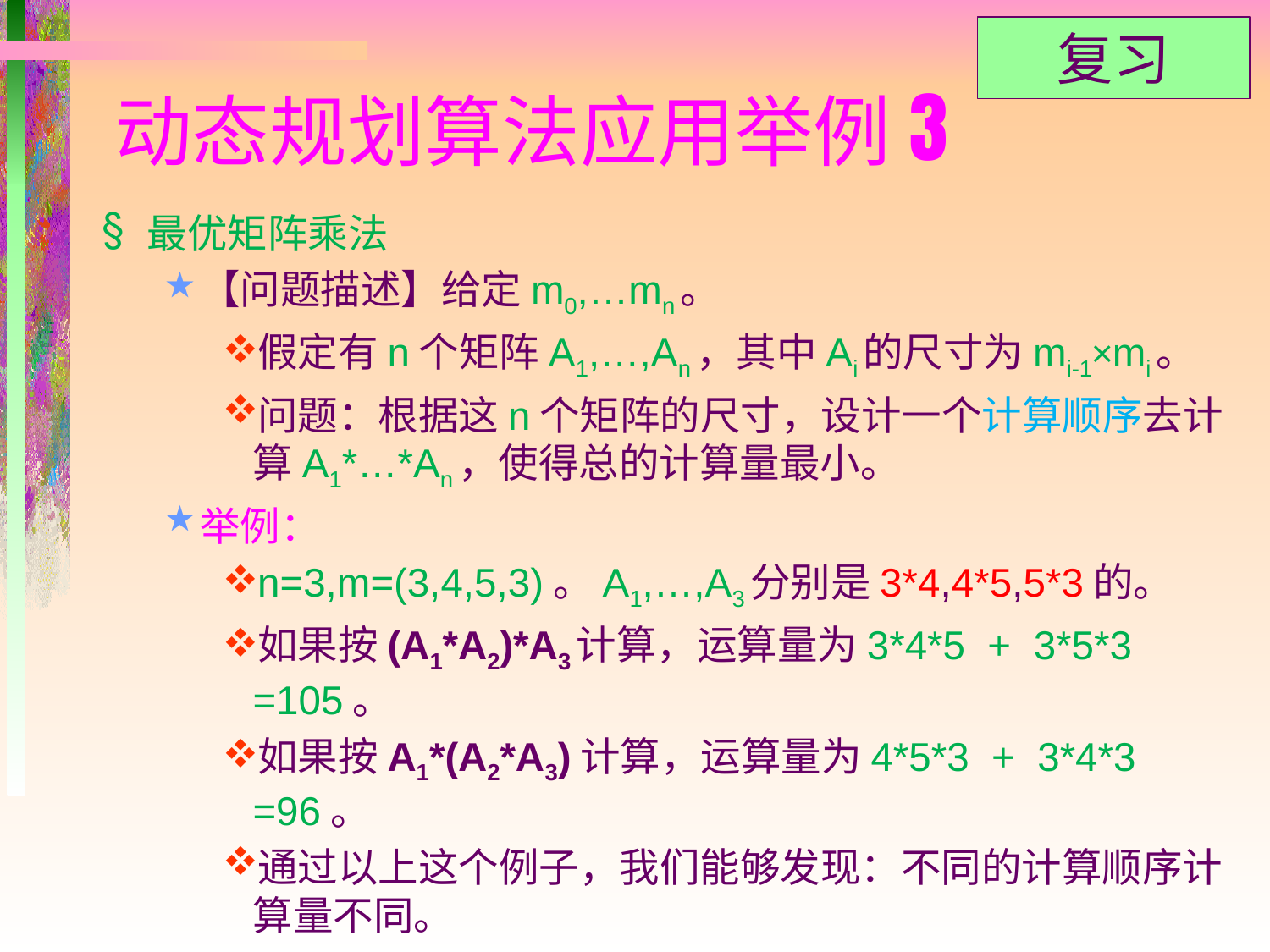

复习
# 动态规划算法应用举例3
最优矩阵乘法
【问题描述】给定m0,…mn。
假定有n个矩阵A1,…,An，其中Ai的尺寸为mi-1×mi。
问题：根据这n个矩阵的尺寸，设计一个计算顺序去计算A1*…*An，使得总的计算量最小。
举例：
n=3,m=(3,4,5,3)。A1,…,A3分别是3*4,4*5,5*3的。
如果按(A1*A2)*A3计算，运算量为3*4*5  +  3*5*3 =105。
如果按A1*(A2*A3)计算，运算量为4*5*3  +  3*4*3 =96。
通过以上这个例子，我们能够发现：不同的计算顺序计算量不同。